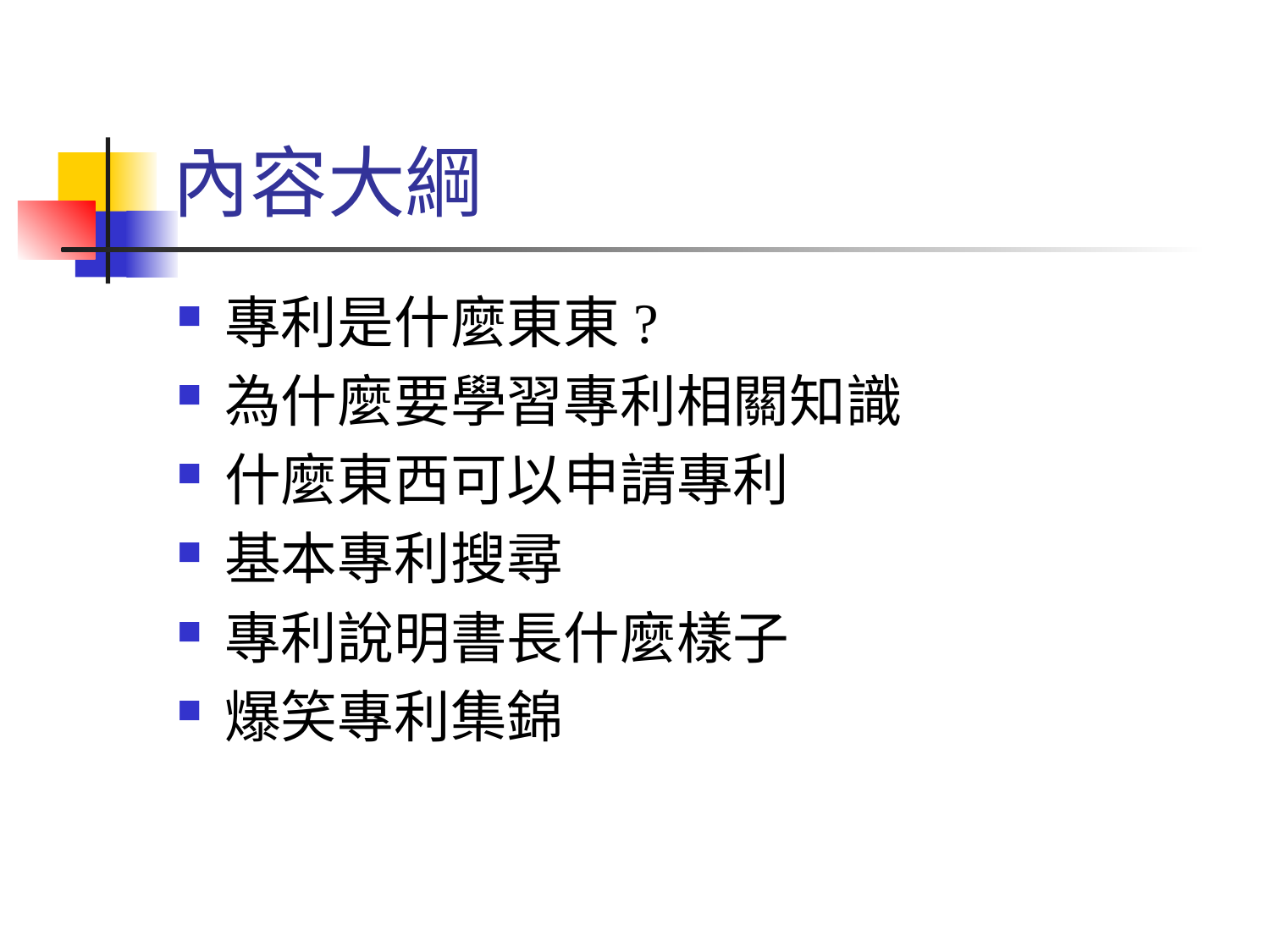

# 內容大綱
專利是什麼東東?
為什麼要學習專利相關知識
什麼東西可以申請專利
基本專利搜尋
專利說明書長什麼樣子
爆笑專利集錦